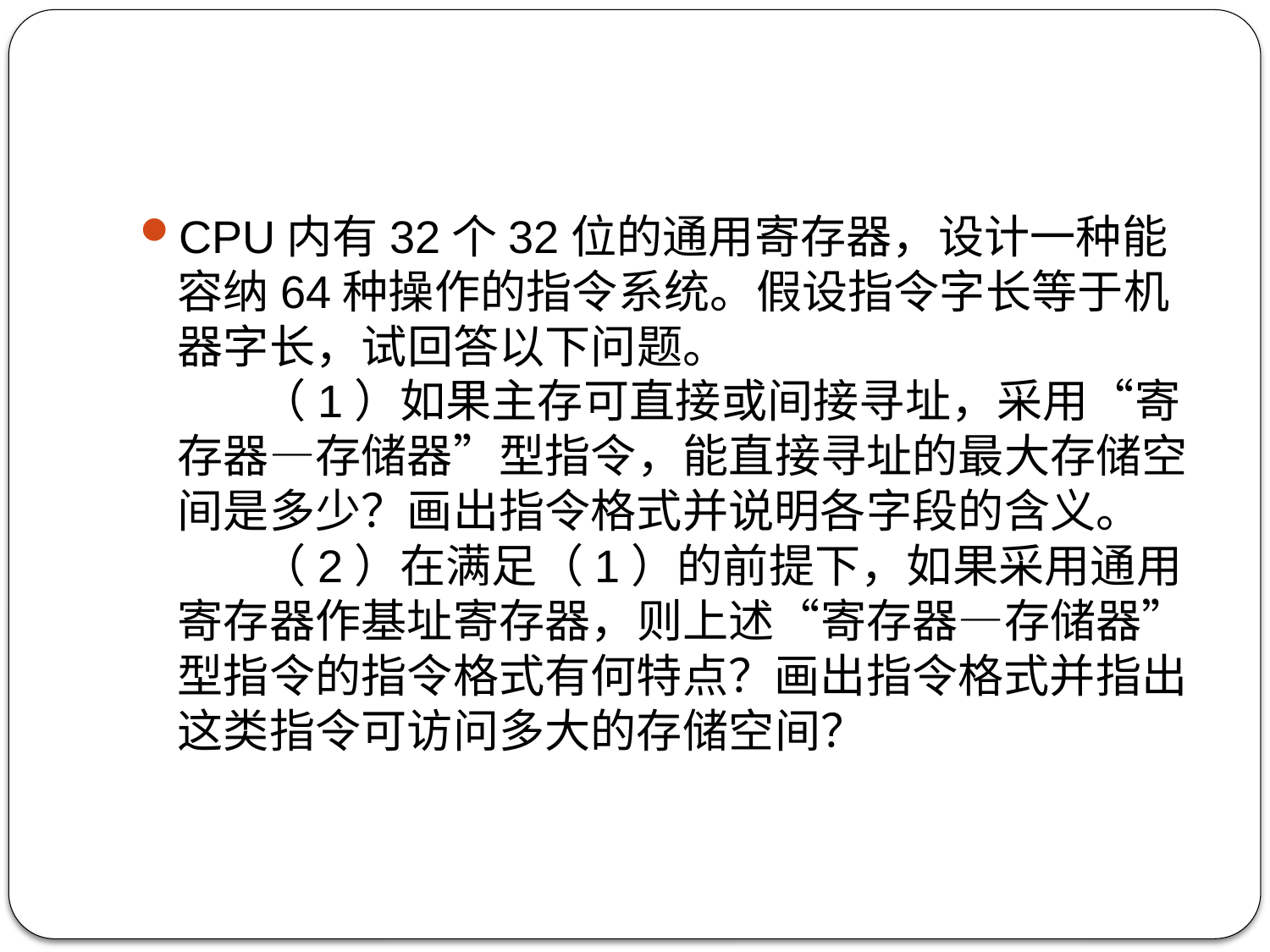

CPU内有32个32位的通用寄存器，设计一种能容纳64种操作的指令系统。假设指令字长等于机器字长，试回答以下问题。
        （1）如果主存可直接或间接寻址，采用“寄存器—存储器”型指令，能直接寻址的最大存储空间是多少？画出指令格式并说明各字段的含义。
        （2）在满足（1）的前提下，如果采用通用寄存器作基址寄存器，则上述“寄存器—存储器”型指令的指令格式有何特点？画出指令格式并指出这类指令可访问多大的存储空间？